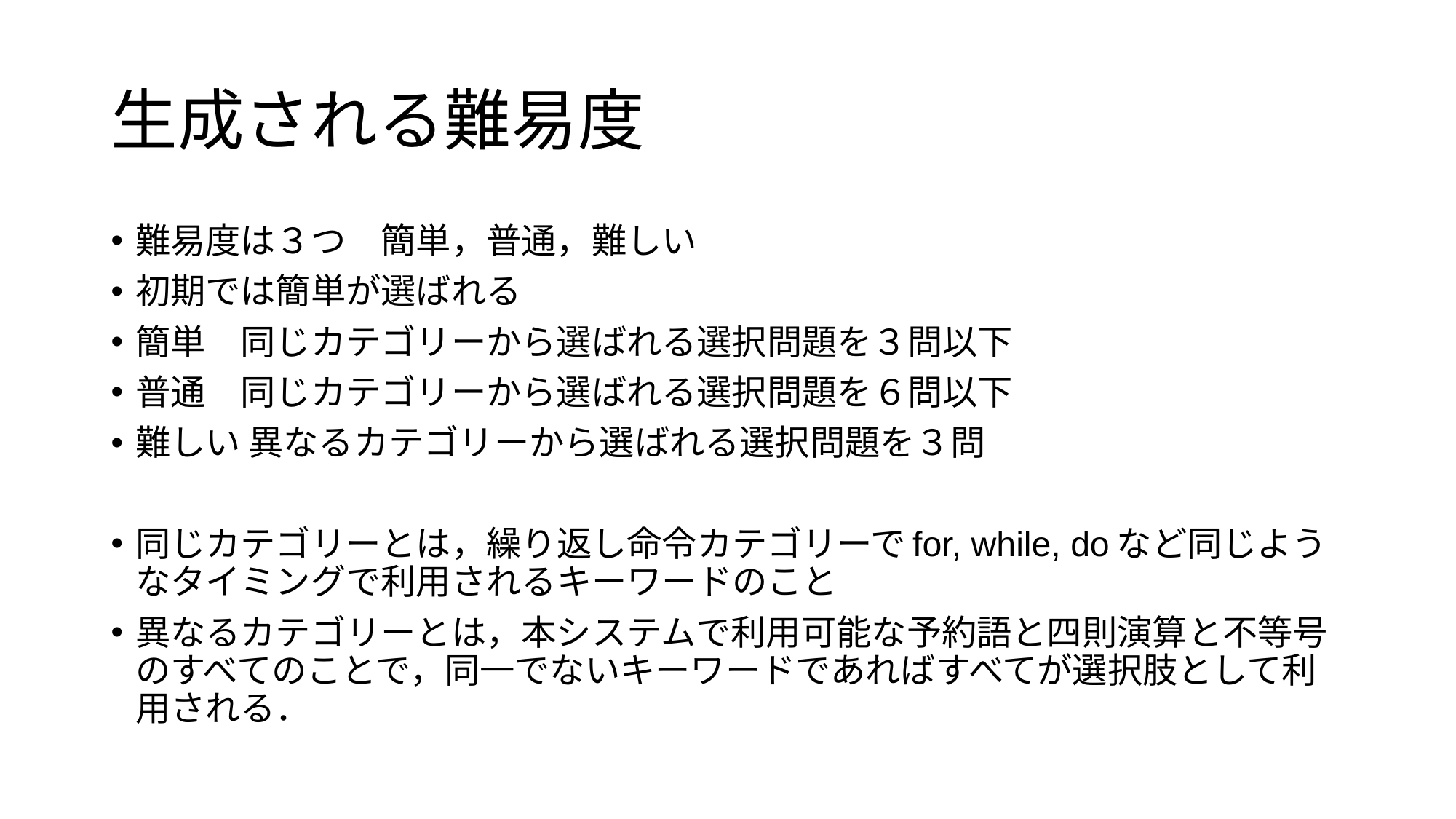

# 生成される難易度
難易度は３つ　簡単，普通，難しい
初期では簡単が選ばれる
簡単　同じカテゴリーから選ばれる選択問題を３問以下
普通　同じカテゴリーから選ばれる選択問題を６問以下
難しい 異なるカテゴリーから選ばれる選択問題を３問

同じカテゴリーとは，繰り返し命令カテゴリーでfor, while, doなど同じようなタイミングで利用されるキーワードのこと
異なるカテゴリーとは，本システムで利用可能な予約語と四則演算と不等号のすべてのことで，同一でないキーワードであればすべてが選択肢として利用される．